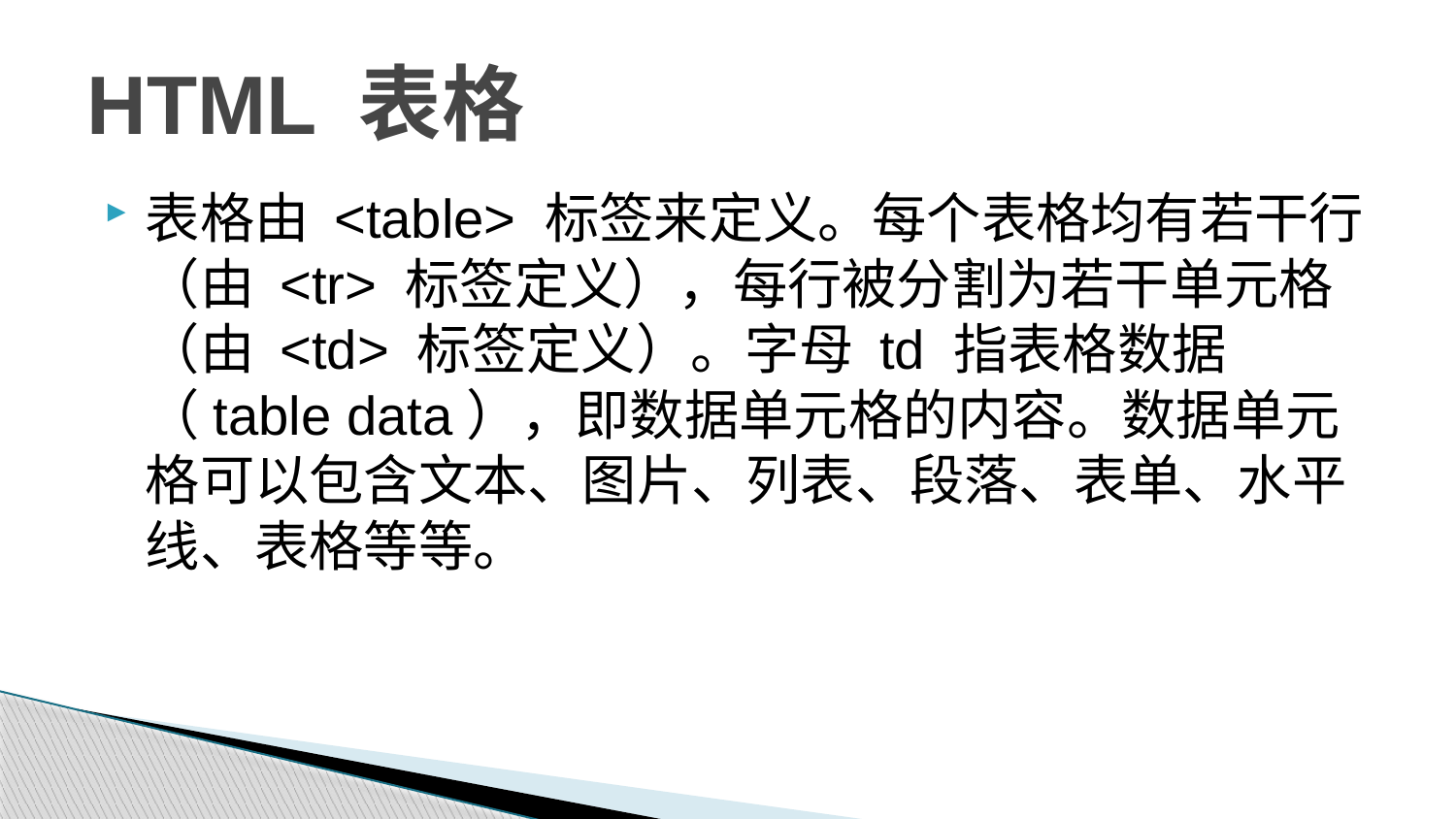

# HTML 表格
表格由 <table> 标签来定义。每个表格均有若干行（由 <tr> 标签定义），每行被分割为若干单元格（由 <td> 标签定义）。字母 td 指表格数据（table data），即数据单元格的内容。数据单元格可以包含文本、图片、列表、段落、表单、水平线、表格等等。